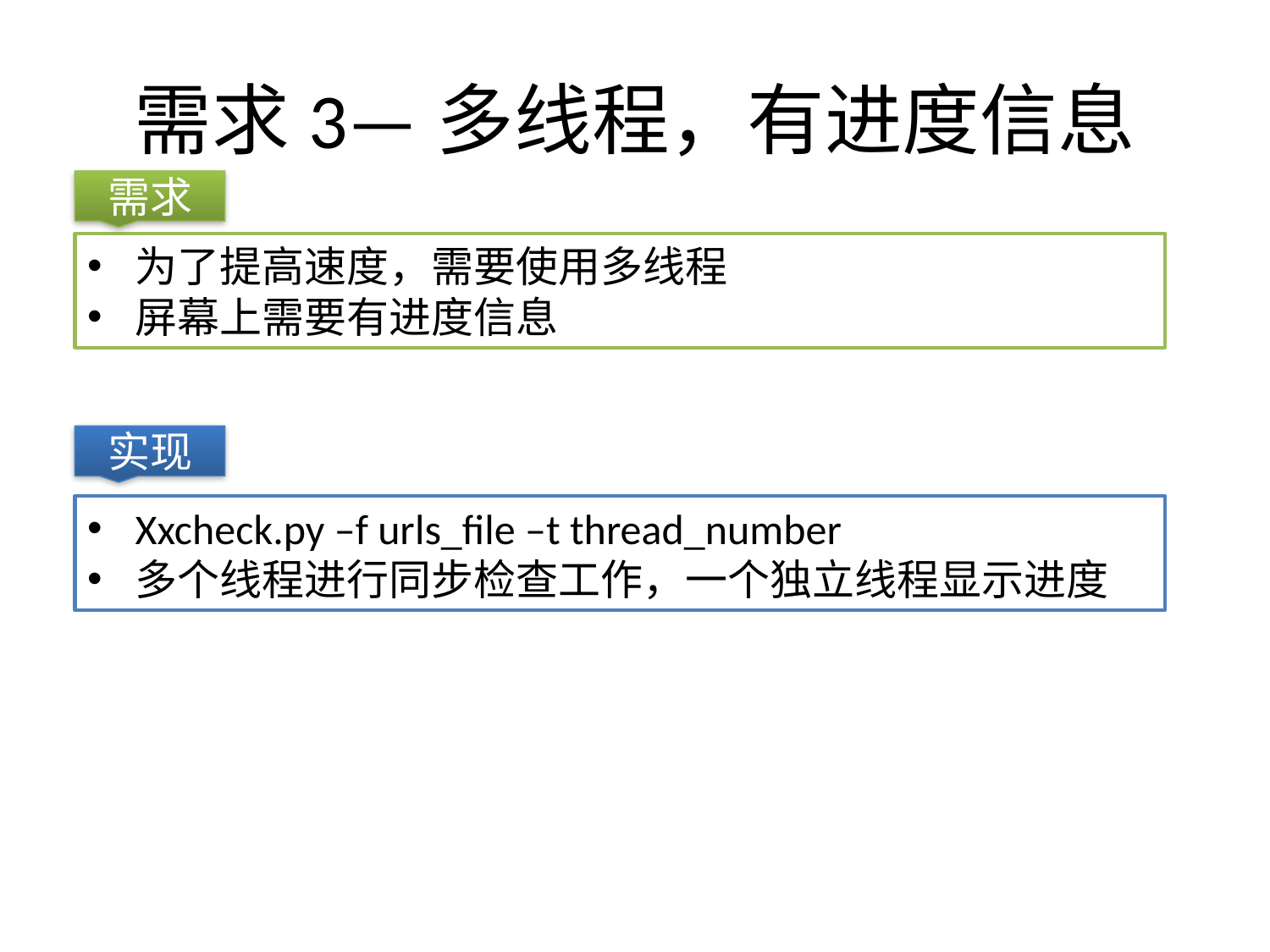

# 需求3—多线程，有进度信息
需求
为了提高速度，需要使用多线程
屏幕上需要有进度信息
实现
Xxcheck.py –f urls_file –t thread_number
多个线程进行同步检查工作，一个独立线程显示进度